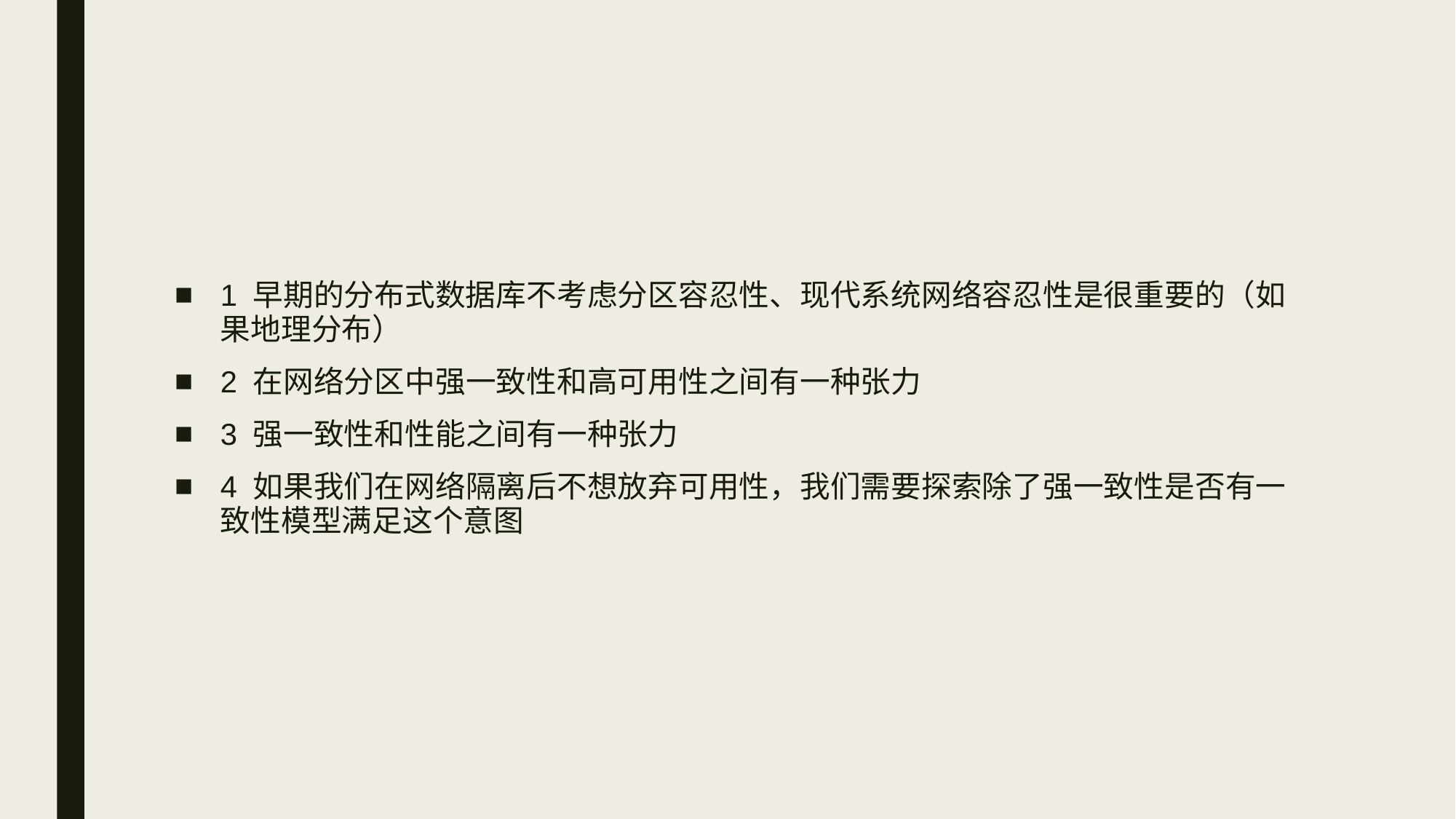

#
1 早期的分布式数据库不考虑分区容忍性、现代系统网络容忍性是很重要的（如果地理分布）
2 在网络分区中强一致性和高可用性之间有一种张力
3 强一致性和性能之间有一种张力
4 如果我们在网络隔离后不想放弃可用性，我们需要探索除了强一致性是否有一致性模型满足这个意图